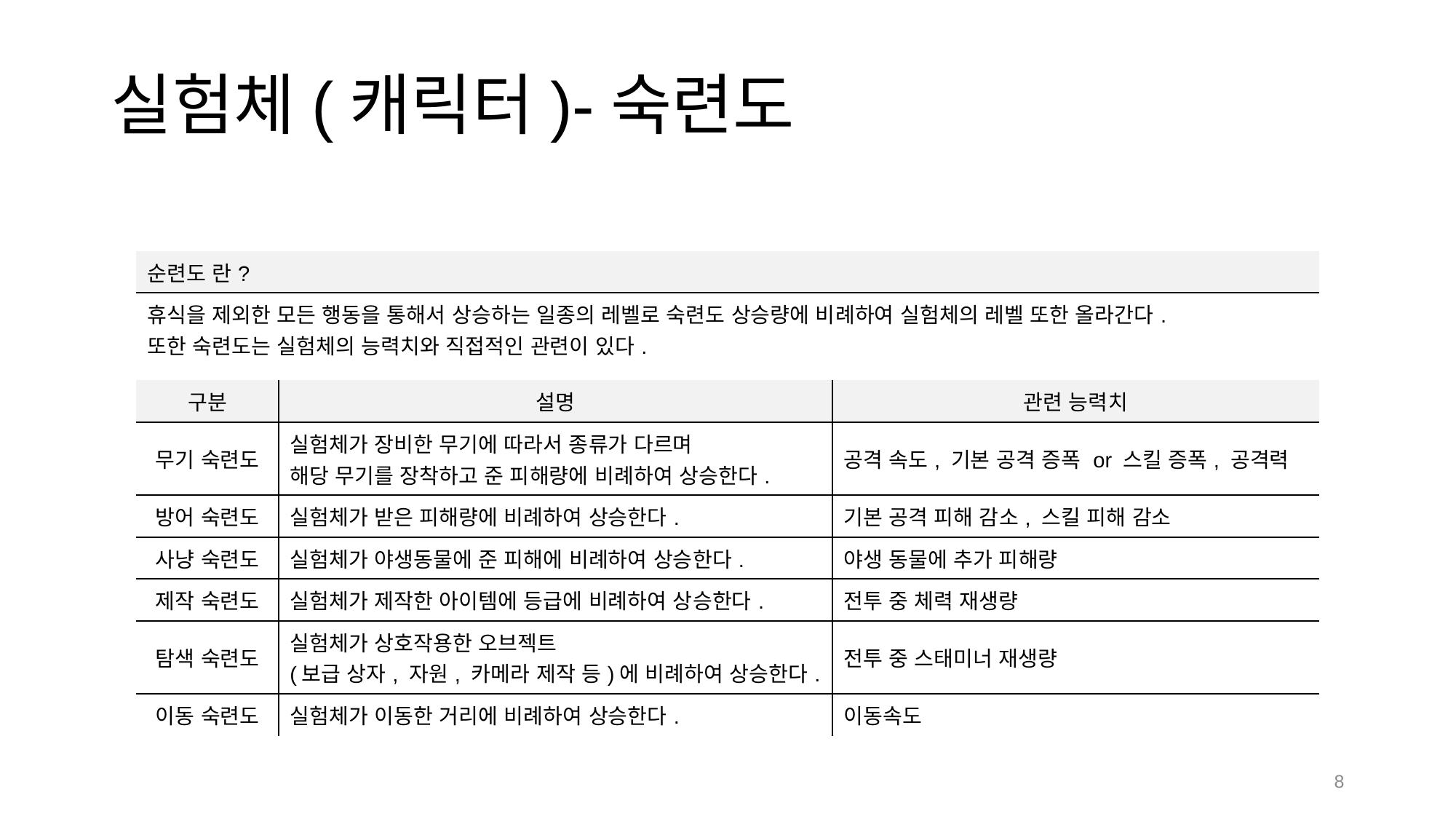

# 실험체(캐릭터)-숙련도
| 순련도 란? |
| --- |
| 휴식을 제외한 모든 행동을 통해서 상승하는 일종의 레벨로 숙련도 상승량에 비례하여 실험체의 레벨 또한 올라간다. 또한 숙련도는 실험체의 능력치와 직접적인 관련이 있다. |
| 구분 | 설명 | 관련 능력치 |
| --- | --- | --- |
| 무기 숙련도 | 실험체가 장비한 무기에 따라서 종류가 다르며 해당 무기를 장착하고 준 피해량에 비례하여 상승한다. | 공격 속도, 기본 공격 증폭 or 스킬 증폭, 공격력 |
| 방어 숙련도 | 실험체가 받은 피해량에 비례하여 상승한다. | 기본 공격 피해 감소, 스킬 피해 감소 |
| 사냥 숙련도 | 실험체가 야생동물에 준 피해에 비례하여 상승한다. | 야생 동물에 추가 피해량 |
| 제작 숙련도 | 실험체가 제작한 아이템에 등급에 비례하여 상승한다. | 전투 중 체력 재생량 |
| 탐색 숙련도 | 실험체가 상호작용한 오브젝트 (보급 상자, 자원, 카메라 제작 등)에 비례하여 상승한다. | 전투 중 스태미너 재생량 |
| 이동 숙련도 | 실험체가 이동한 거리에 비례하여 상승한다. | 이동속도 |
8